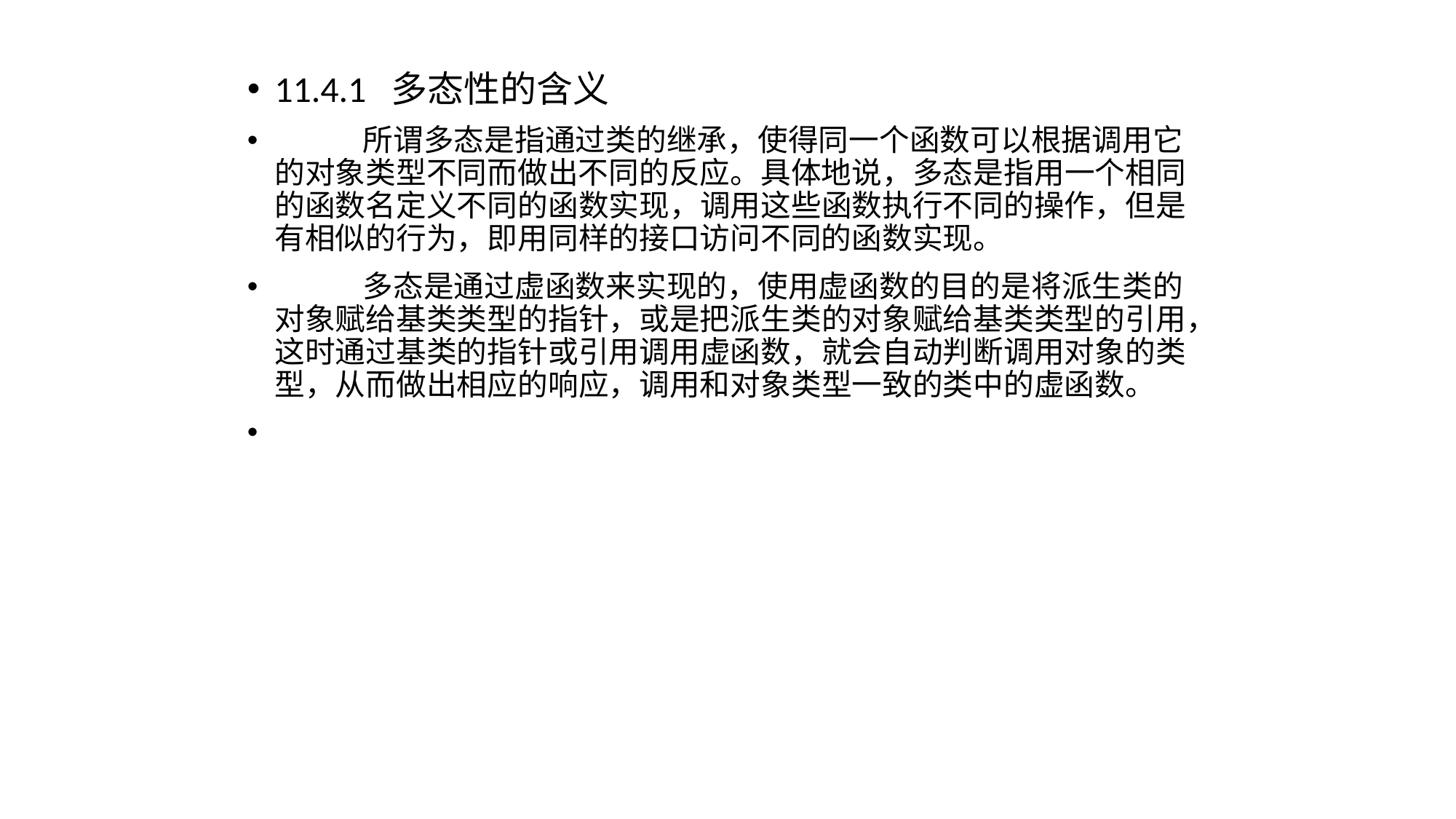

11.4.1  多态性的含义
            所谓多态是指通过类的继承，使得同一个函数可以根据调用它的对象类型不同而做出不同的反应。具体地说，多态是指用一个相同的函数名定义不同的函数实现，调用这些函数执行不同的操作，但是有相似的行为，即用同样的接口访问不同的函数实现。
            多态是通过虚函数来实现的，使用虚函数的目的是将派生类的对象赋给基类类型的指针，或是把派生类的对象赋给基类类型的引用，这时通过基类的指针或引用调用虚函数，就会自动判断调用对象的类型，从而做出相应的响应，调用和对象类型一致的类中的虚函数。